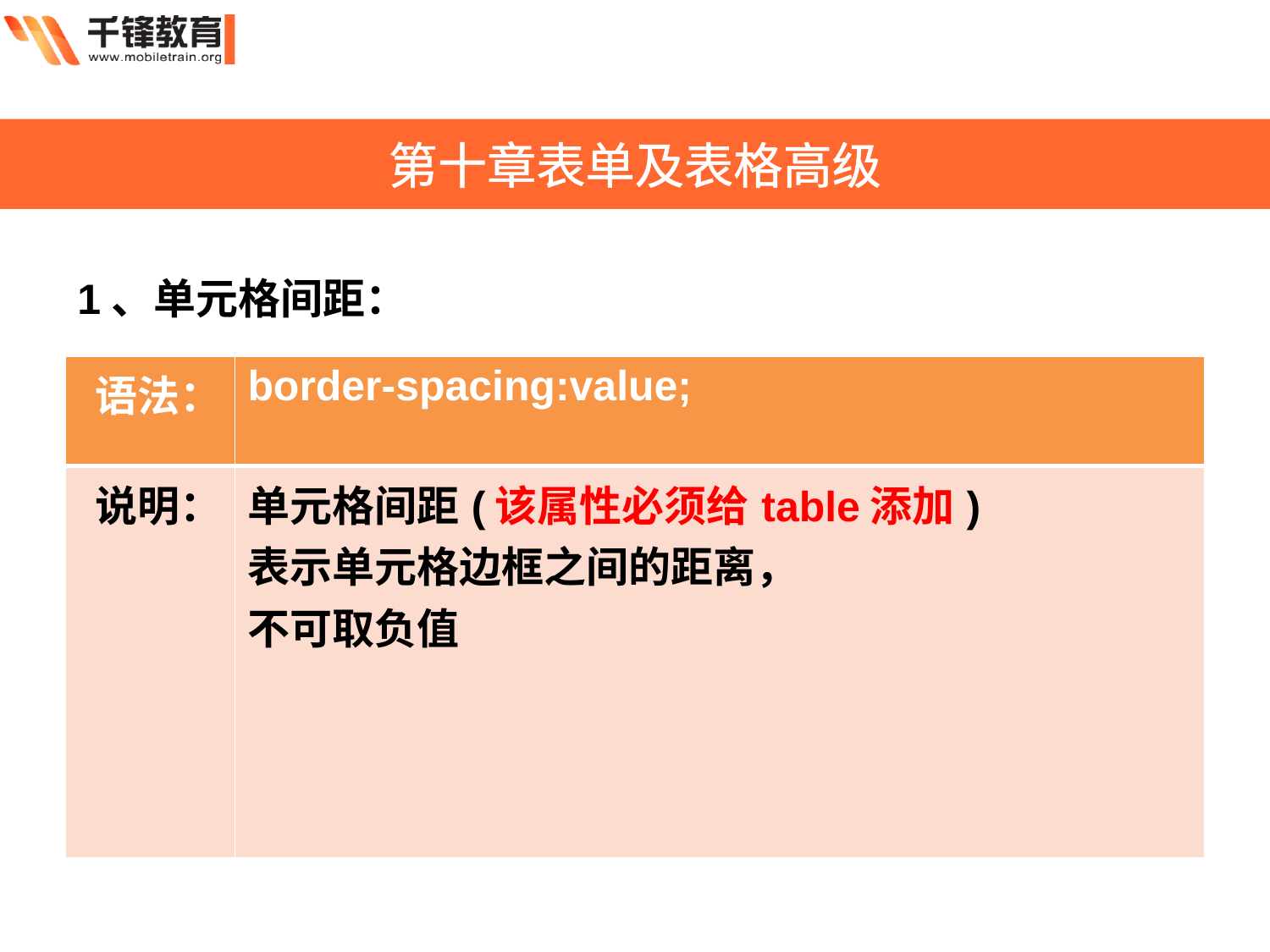

第十章表单及表格高级
1、单元格间距：
| 语法： | border-spacing:value; |
| --- | --- |
| 说明： | 单元格间距(该属性必须给table添加) 表示单元格边框之间的距离， 不可取负值 |